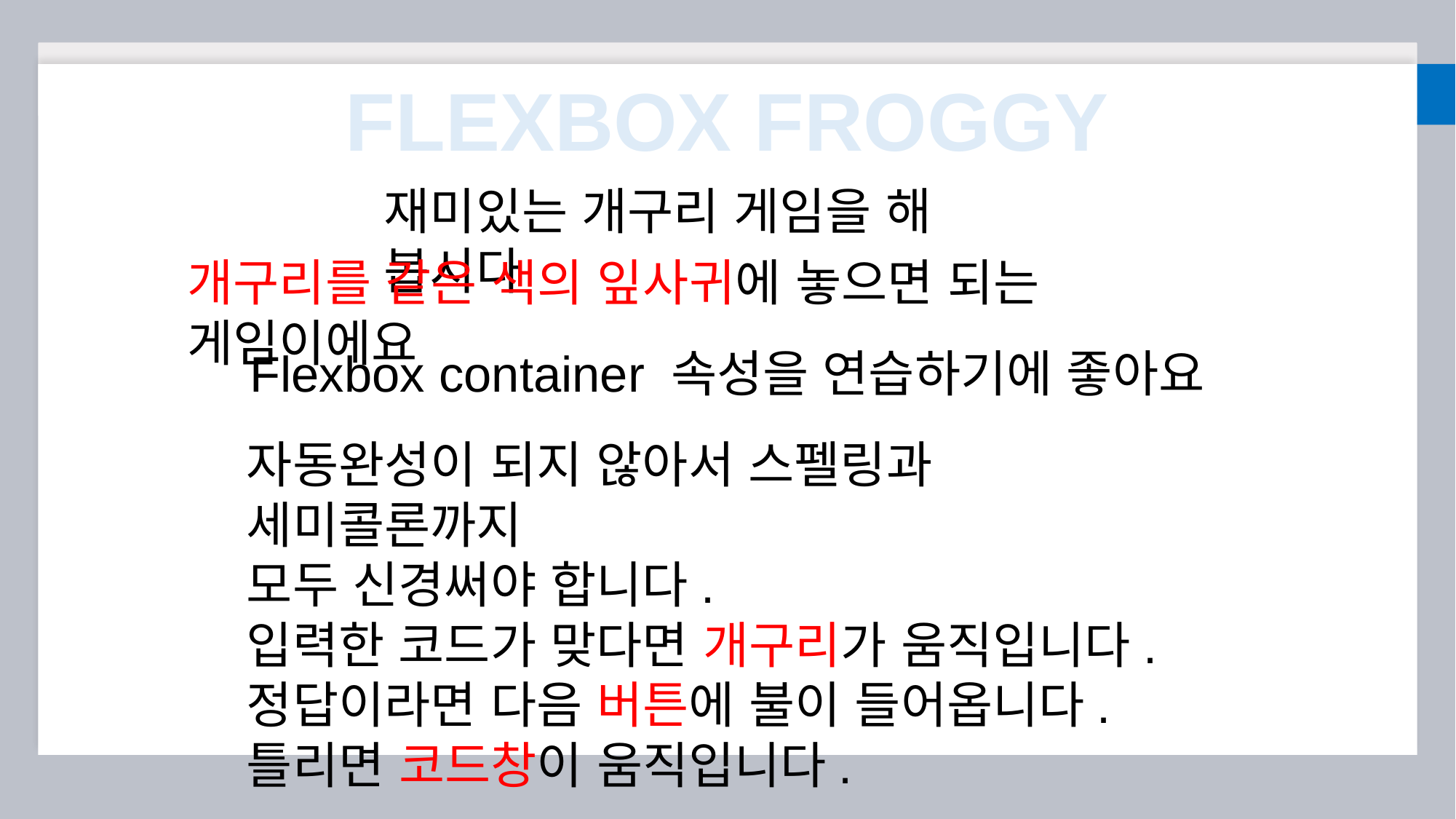

FLEXBOX FROGGY

재미있는 개구리 게임을 해 봅시다
개구리를 같은 색의 잎사귀에 놓으면 되는 게임이에요
Flexbox container 속성을 연습하기에 좋아요
자동완성이 되지 않아서 스펠링과 세미콜론까지
모두 신경써야 합니다.
입력한 코드가 맞다면 개구리가 움직입니다.
정답이라면 다음 버튼에 불이 들어옵니다.
틀리면 코드창이 움직입니다.